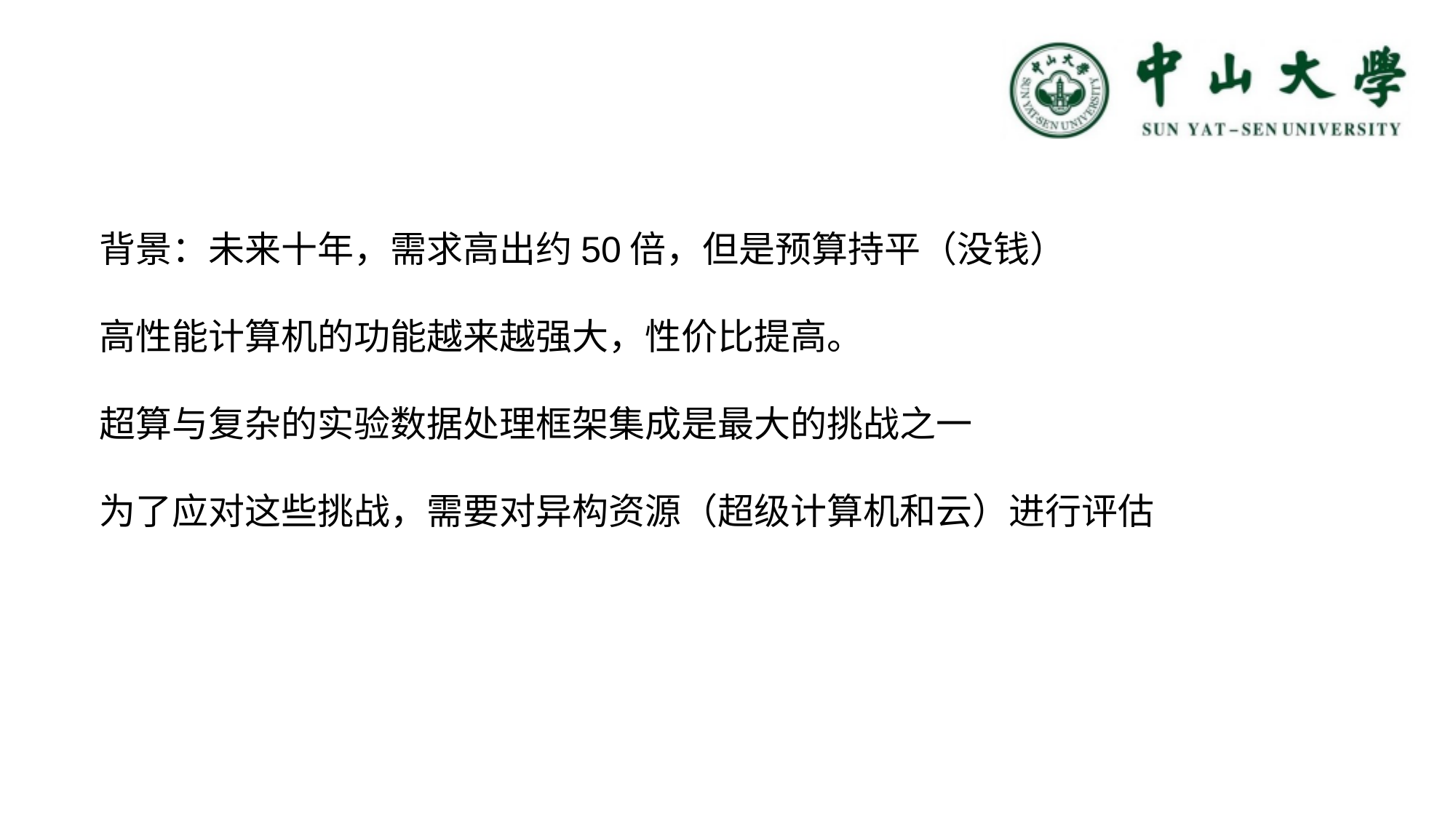

背景：未来十年，需求高出约50倍，但是预算持平（没钱）

高性能计算机的功能越来越强大，性价比提高。

超算与复杂的实验数据处理框架集成是最大的挑战之一

为了应对这些挑战，需要对异构资源（超级计算机和云）进行评估